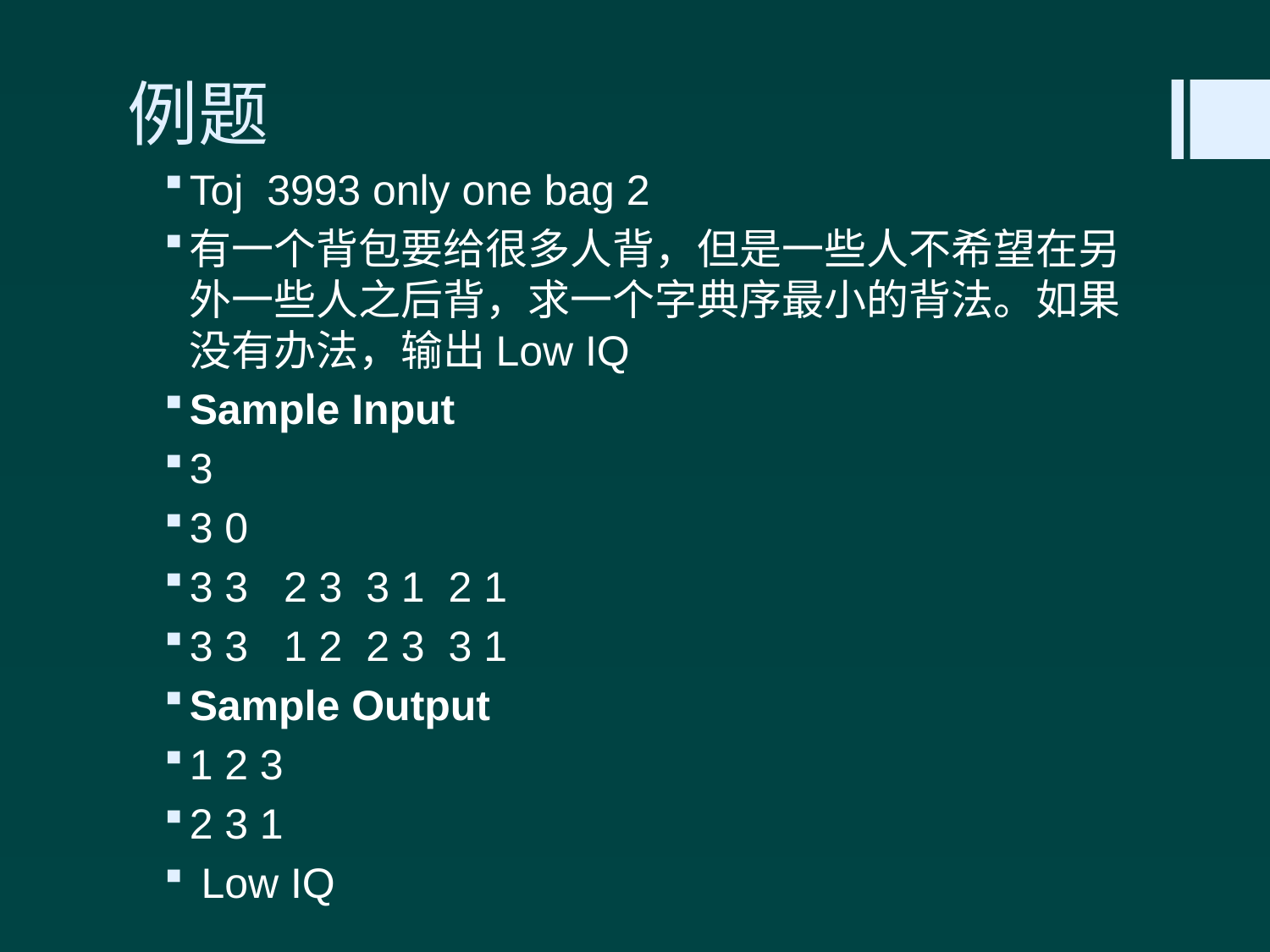

# 例题
Toj  3993 only one bag 2
有一个背包要给很多人背，但是一些人不希望在另外一些人之后背，求一个字典序最小的背法。如果没有办法，输出Low IQ
Sample Input
3
3 0
3 3   2 3  3 1  2 1
3 3   1 2  2 3  3 1
Sample Output
1 2 3
2 3 1
 Low IQ